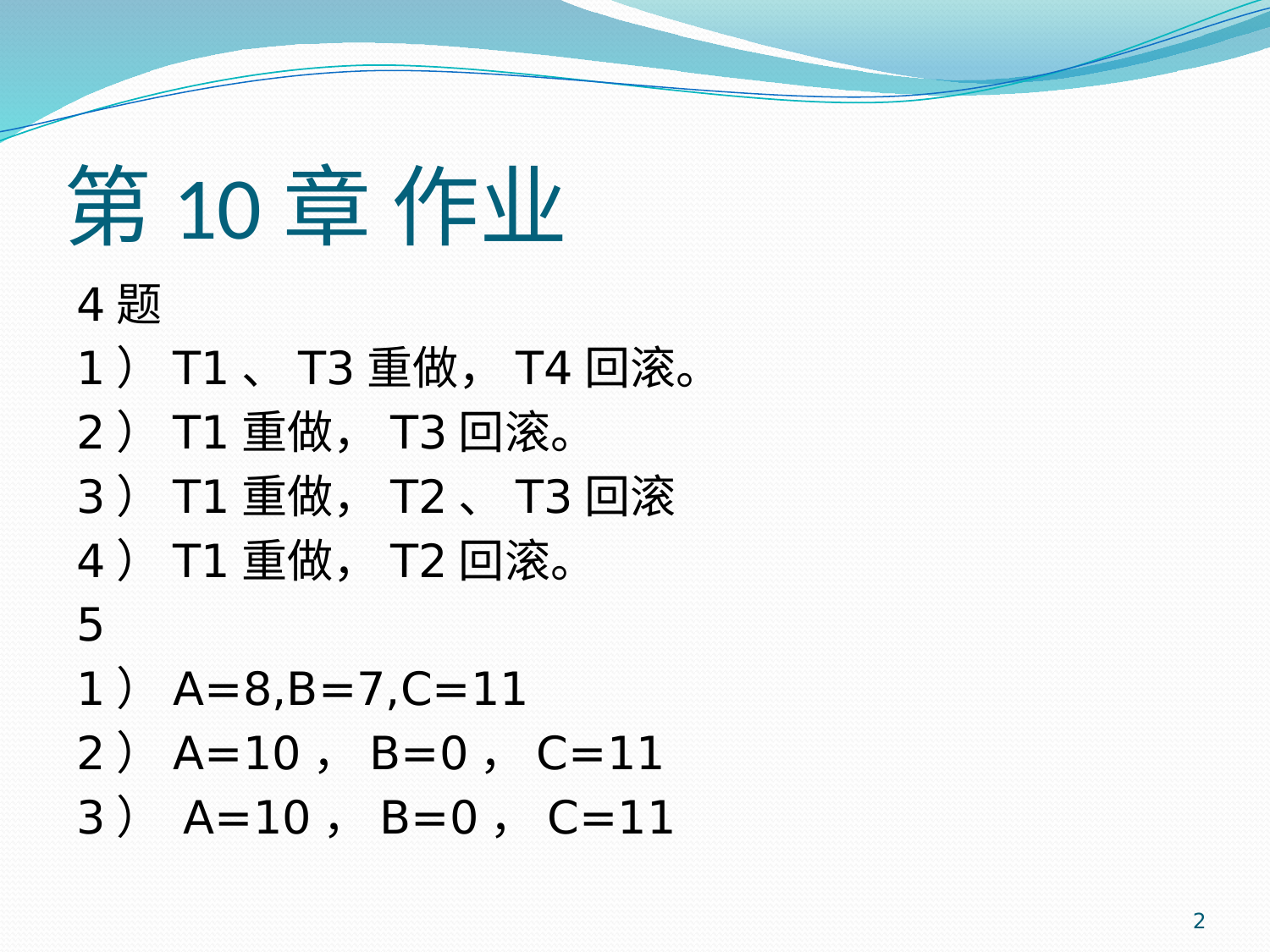

# 第10章 作业
4题
1）T1、T3重做，T4回滚。
2）T1重做，T3回滚。
3）T1重做，T2、T3回滚
4）T1重做，T2回滚。
5
1）A=8,B=7,C=11
2）A=10，B=0，C=11
3） A=10，B=0，C=11
2